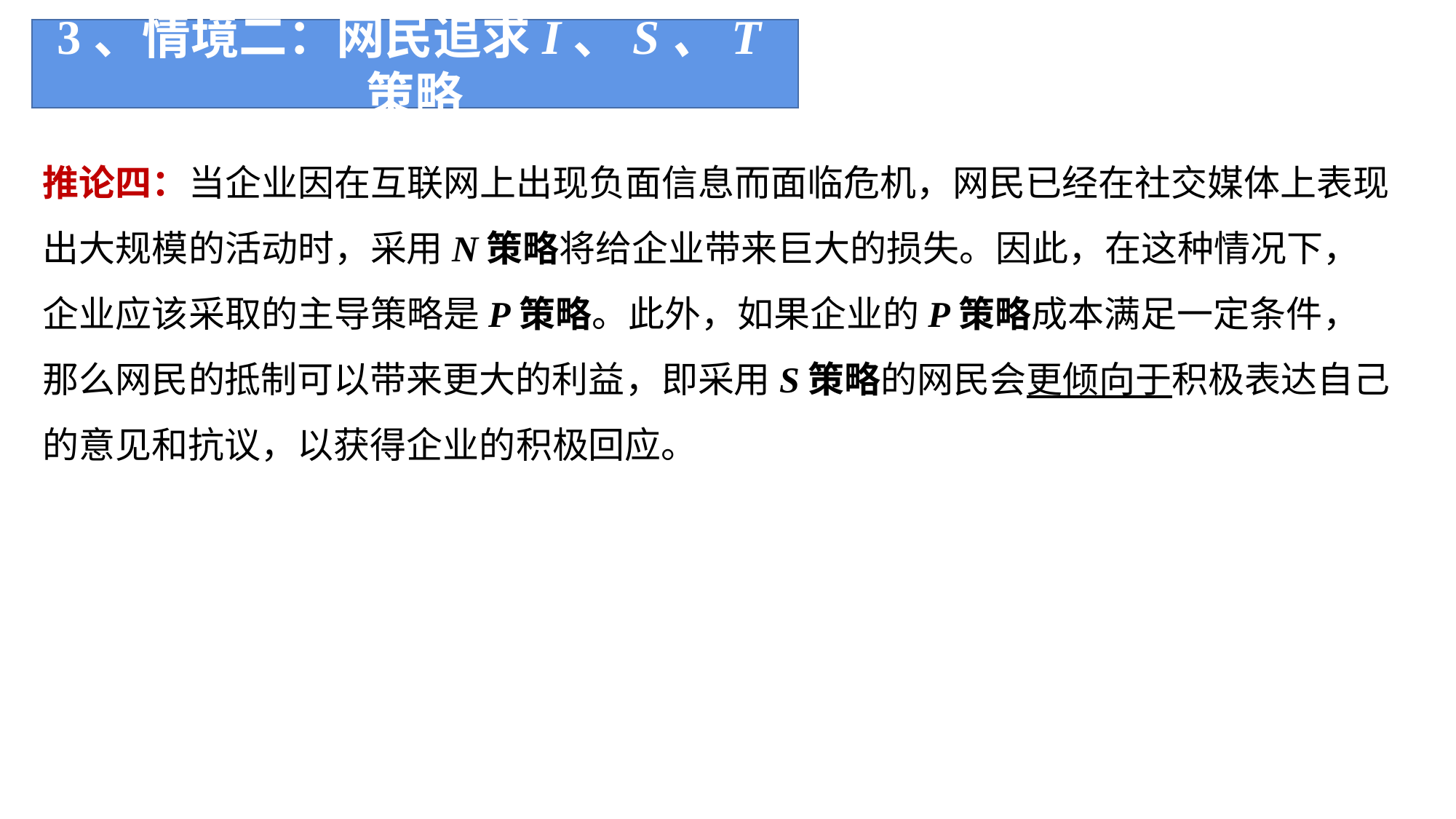

3、情境二：网民追求I、S、T策略
推论四：当企业因在互联网上出现负面信息而面临危机，网民已经在社交媒体上表现出大规模的活动时，采用N策略将给企业带来巨大的损失。因此，在这种情况下，企业应该采取的主导策略是P策略。此外，如果企业的P策略成本满足一定条件，那么网民的抵制可以带来更大的利益，即采用S策略的网民会更倾向于积极表达自己的意见和抗议，以获得企业的积极回应。

16